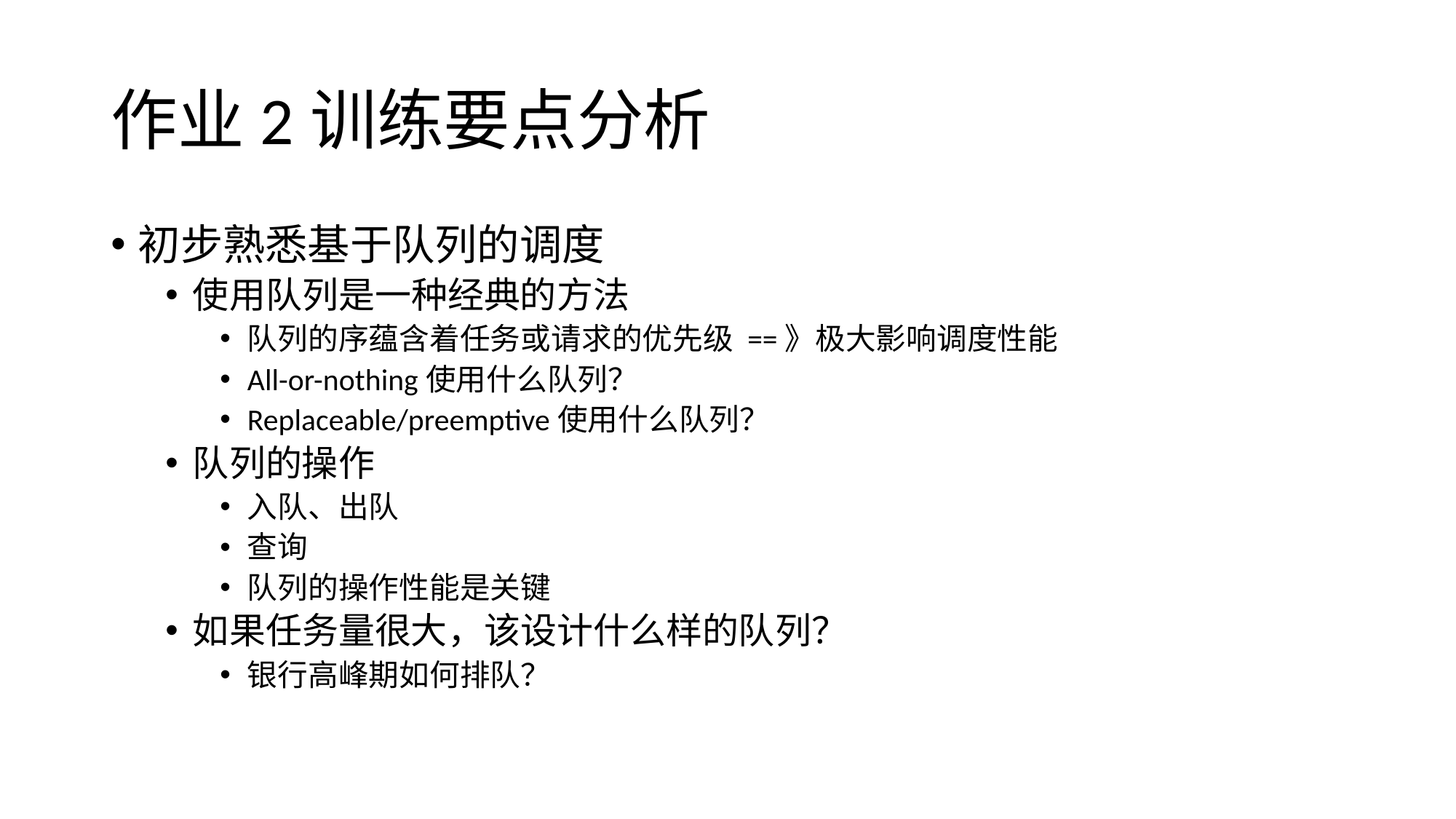

# 作业2训练要点分析
初步熟悉基于队列的调度
使用队列是一种经典的方法
队列的序蕴含着任务或请求的优先级 ==》极大影响调度性能
All-or-nothing使用什么队列？
Replaceable/preemptive使用什么队列？
队列的操作
入队、出队
查询
队列的操作性能是关键
如果任务量很大，该设计什么样的队列？
银行高峰期如何排队？